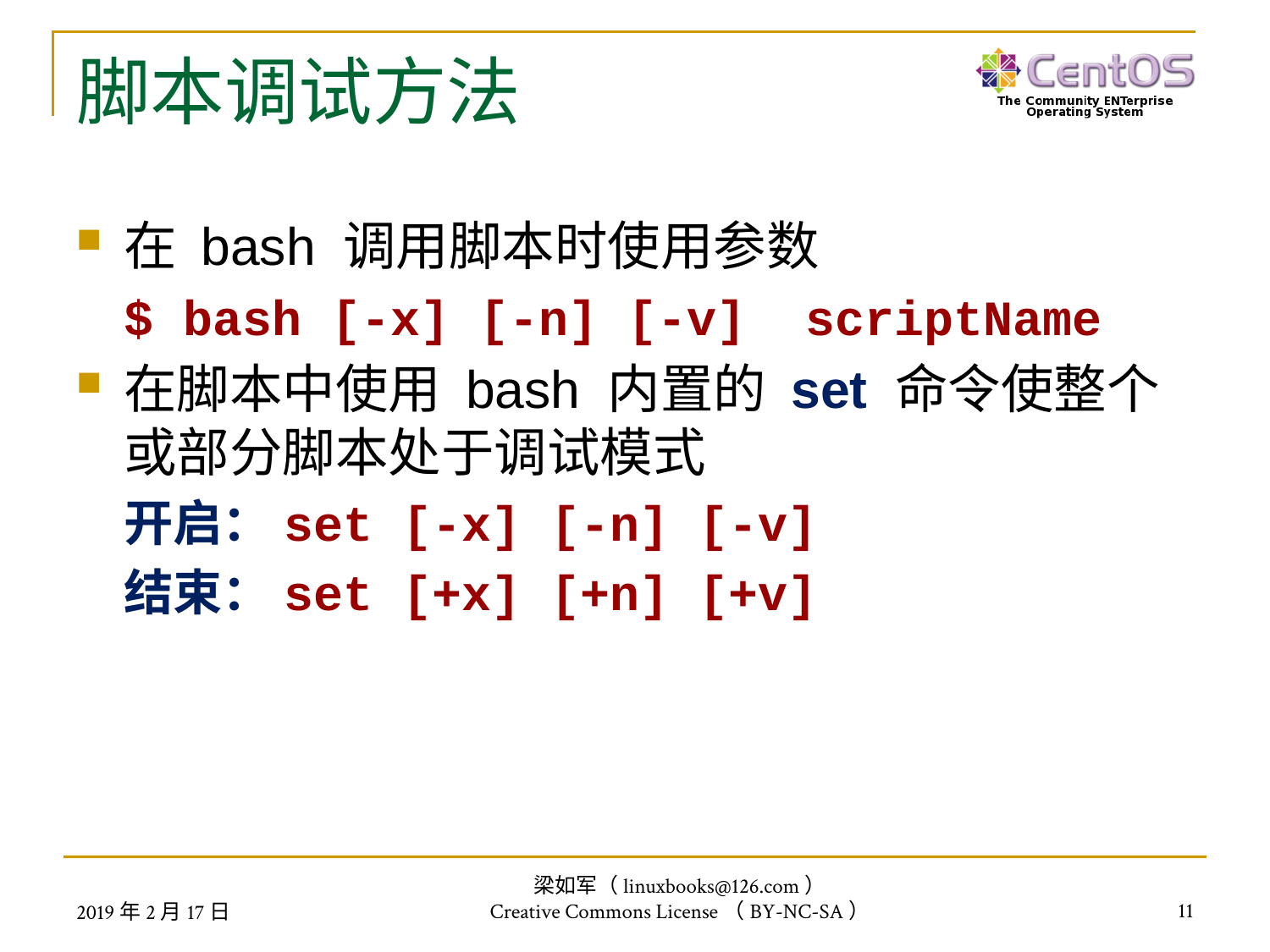

# 脚本调试方法
在 bash 调用脚本时使用参数
$ bash [-x] [-n] [-v]  scriptName
在脚本中使用 bash 内置的 set 命令使整个或部分脚本处于调试模式
开启：set [-x] [-n] [-v]
结束：set [+x] [+n] [+v]

梁如军（linuxbooks@126.com）
Creative Commons License（BY-NC-SA）
2019年2月17日
11